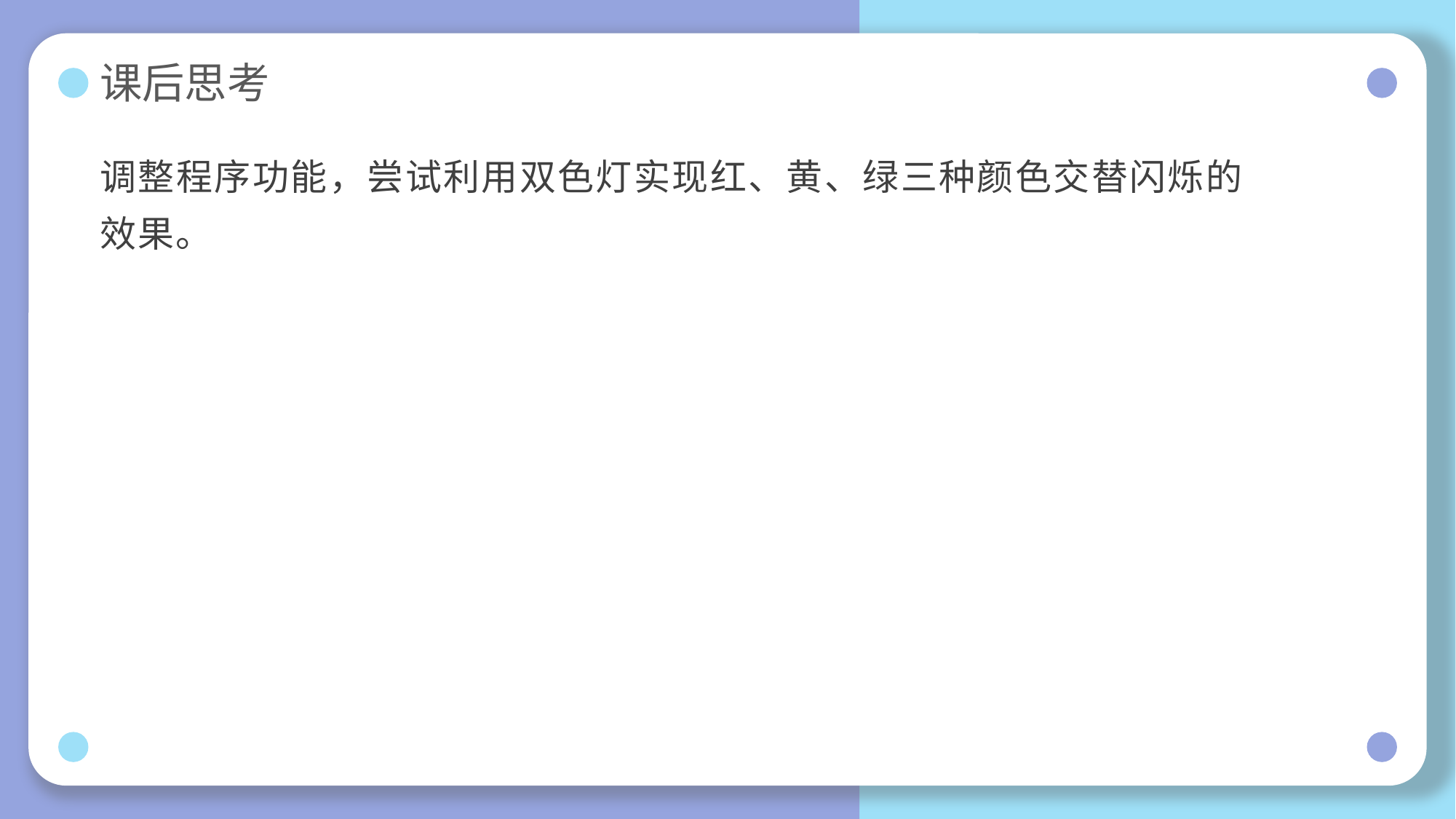

# 课后思考
调整程序功能，尝试利用双色灯实现红、黄、绿三种颜色交替闪烁的效果。